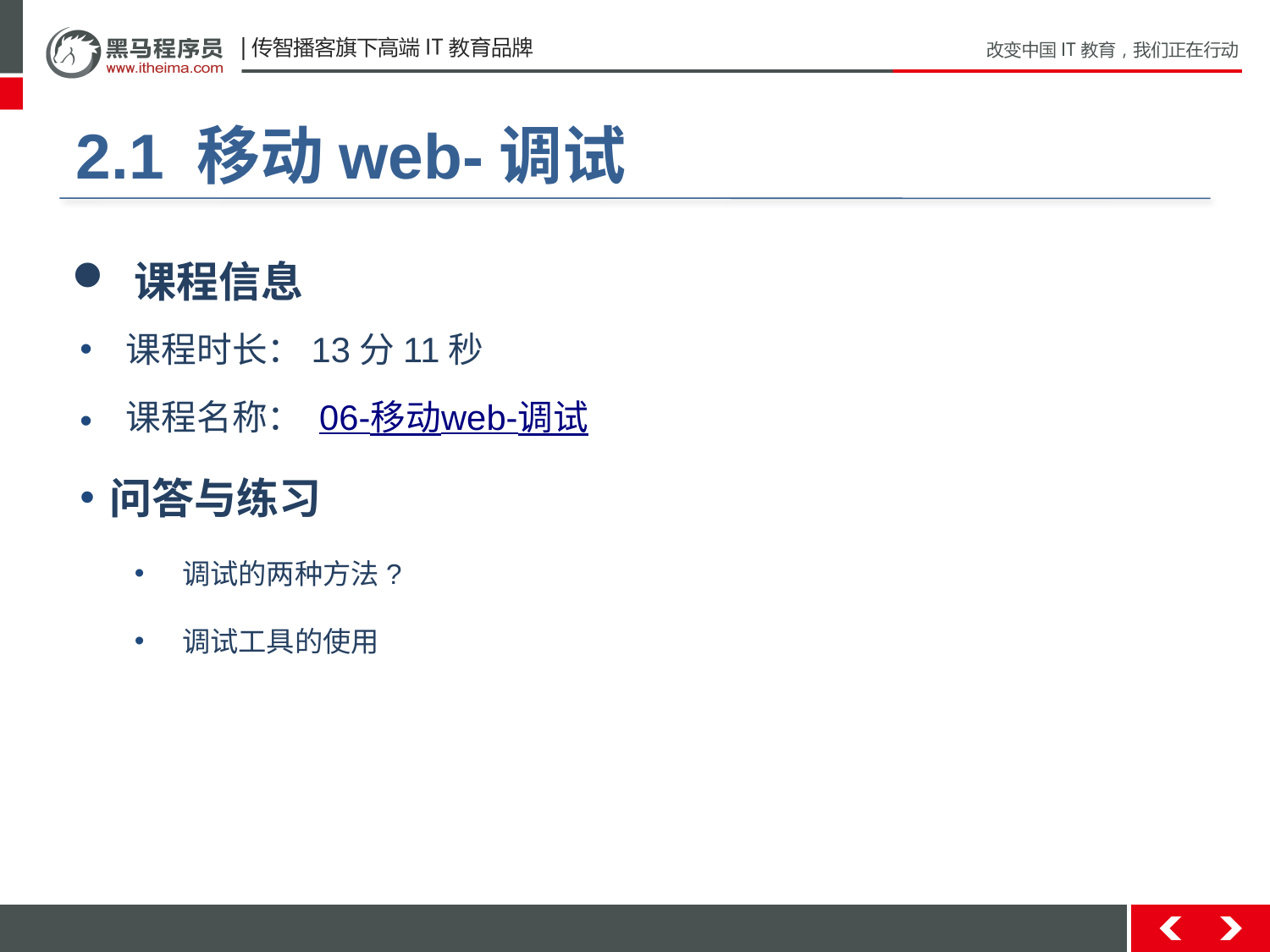

#
2.1 移动web-调试
 课程信息
 课程时长：13分11秒
 课程名称： 06-移动web-调试
问答与练习
调试的两种方法?
调试工具的使用